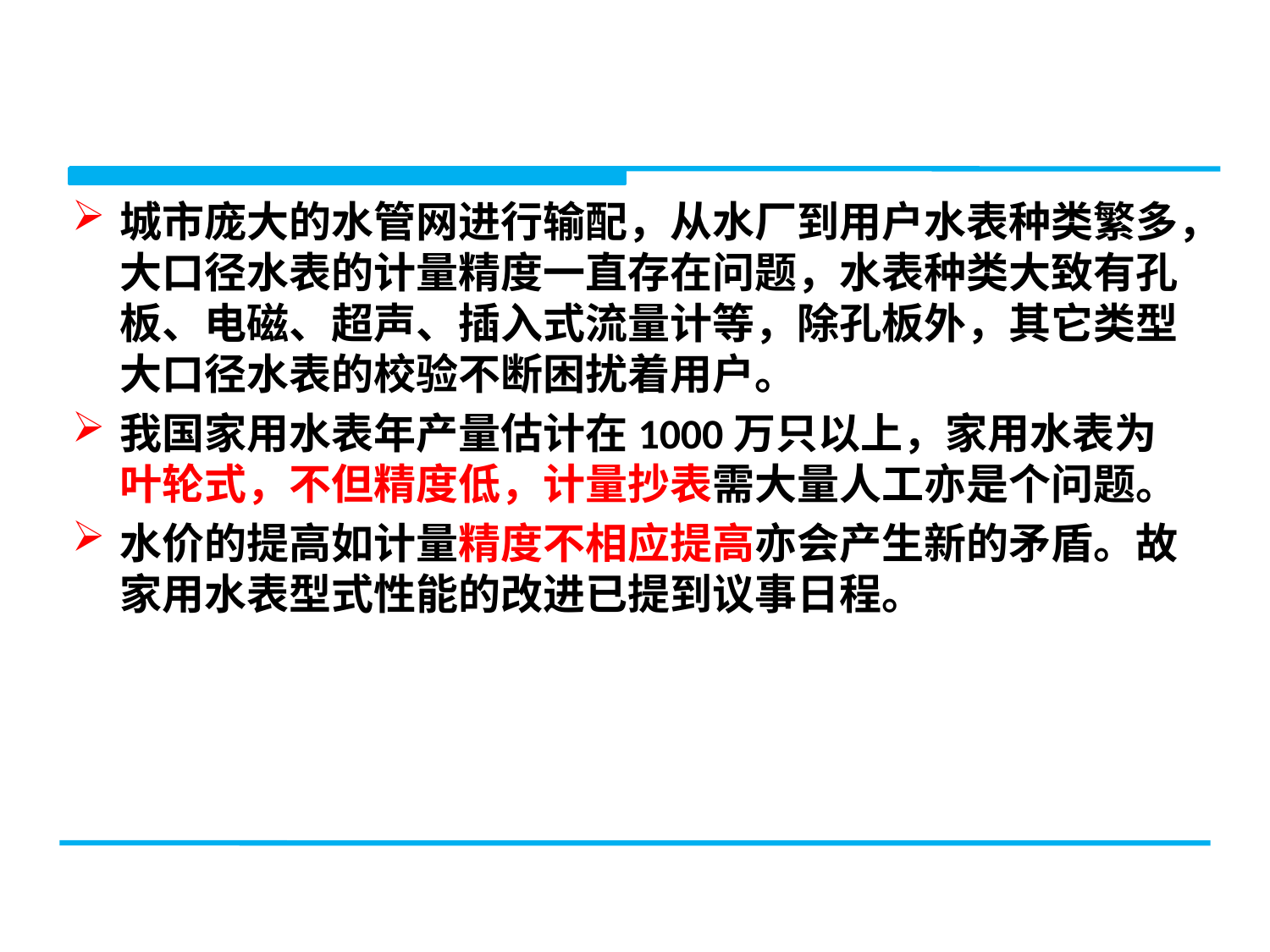

城市庞大的水管网进行输配，从水厂到用户水表种类繁多，大口径水表的计量精度一直存在问题，水表种类大致有孔板、电磁、超声、插入式流量计等，除孔板外，其它类型大口径水表的校验不断困扰着用户。
我国家用水表年产量估计在1000万只以上，家用水表为叶轮式，不但精度低，计量抄表需大量人工亦是个问题。
水价的提高如计量精度不相应提高亦会产生新的矛盾。故家用水表型式性能的改进已提到议事日程。